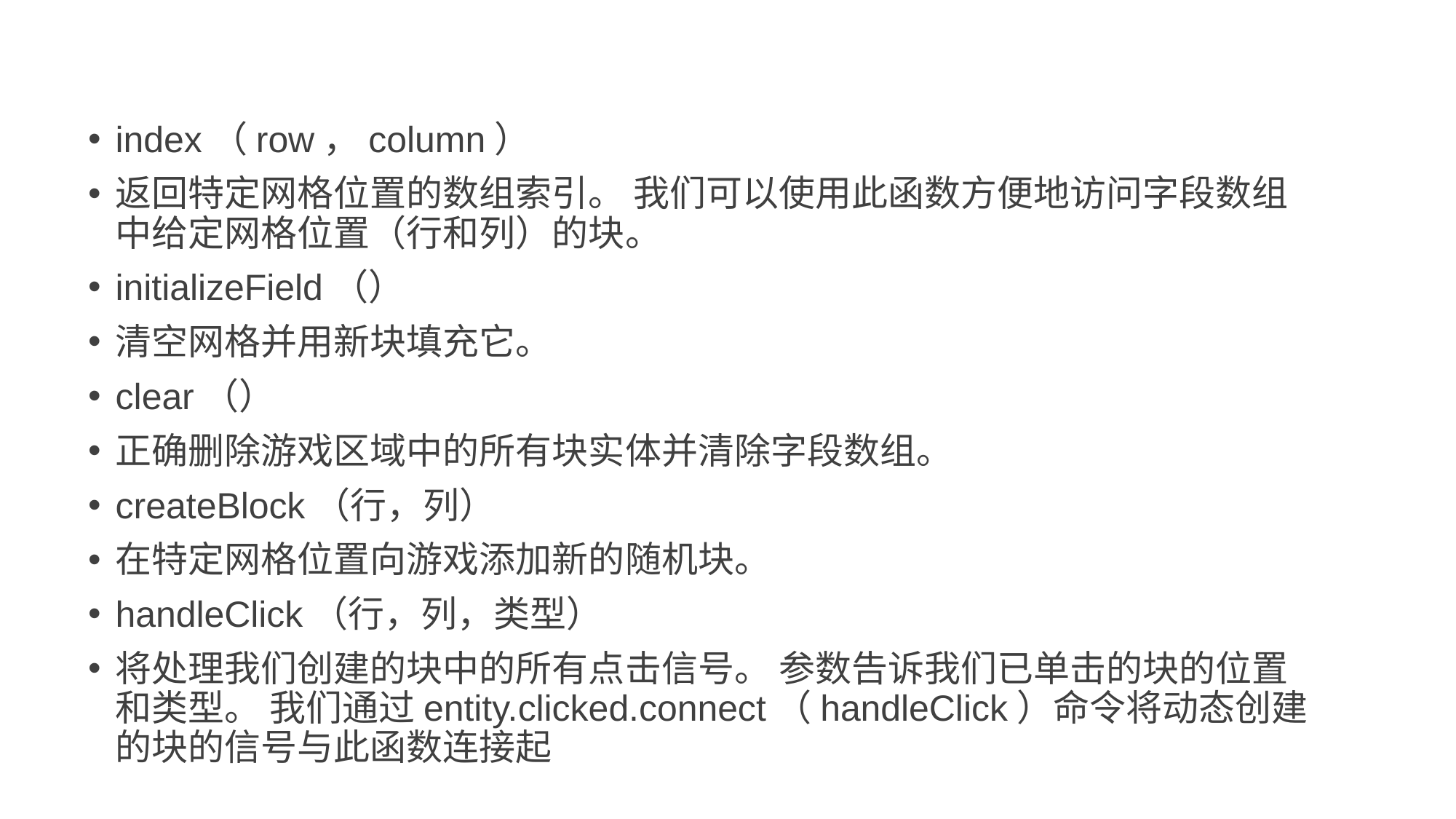

#
index（row，column）
返回特定网格位置的数组索引。 我们可以使用此函数方便地访问字段数组中给定网格位置（行和列）的块。
initializeField（）
清空网格并用新块填充它。
clear（）
正确删除游戏区域中的所有块实体并清除字段数组。
createBlock（行，列）
在特定网格位置向游戏添加新的随机块。
handleClick（行，列，类型）
将处理我们创建的块中的所有点击信号。 参数告诉我们已单击的块的位置和类型。 我们通过entity.clicked.connect（handleClick）命令将动态创建的块的信号与此函数连接起